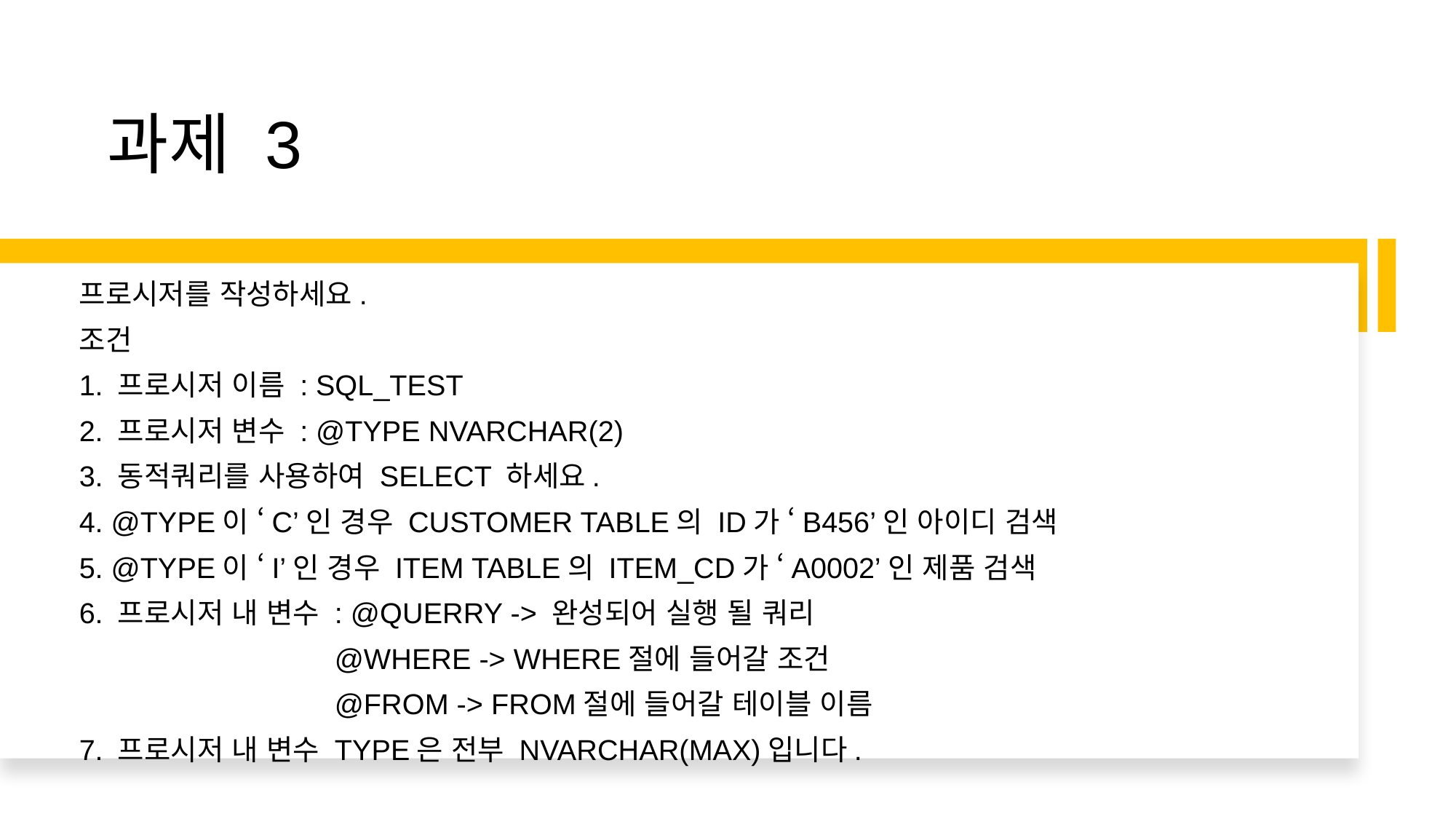

# 과제 3
프로시저를 작성하세요.
조건
1. 프로시저 이름 : SQL_TEST
2. 프로시저 변수 : @TYPE NVARCHAR(2)
3. 동적쿼리를 사용하여 SELECT 하세요.
4. @TYPE이 ‘C’인 경우 CUSTOMER TABLE의 ID가 ‘B456’인 아이디 검색
5. @TYPE이 ‘I’인 경우 ITEM TABLE의 ITEM_CD가 ‘A0002’인 제품 검색
6. 프로시저 내 변수 : @QUERRY -> 완성되어 실행 될 쿼리
		      @WHERE -> WHERE절에 들어갈 조건
		      @FROM -> FROM절에 들어갈 테이블 이름
7. 프로시저 내 변수 TYPE은 전부 NVARCHAR(MAX)입니다.